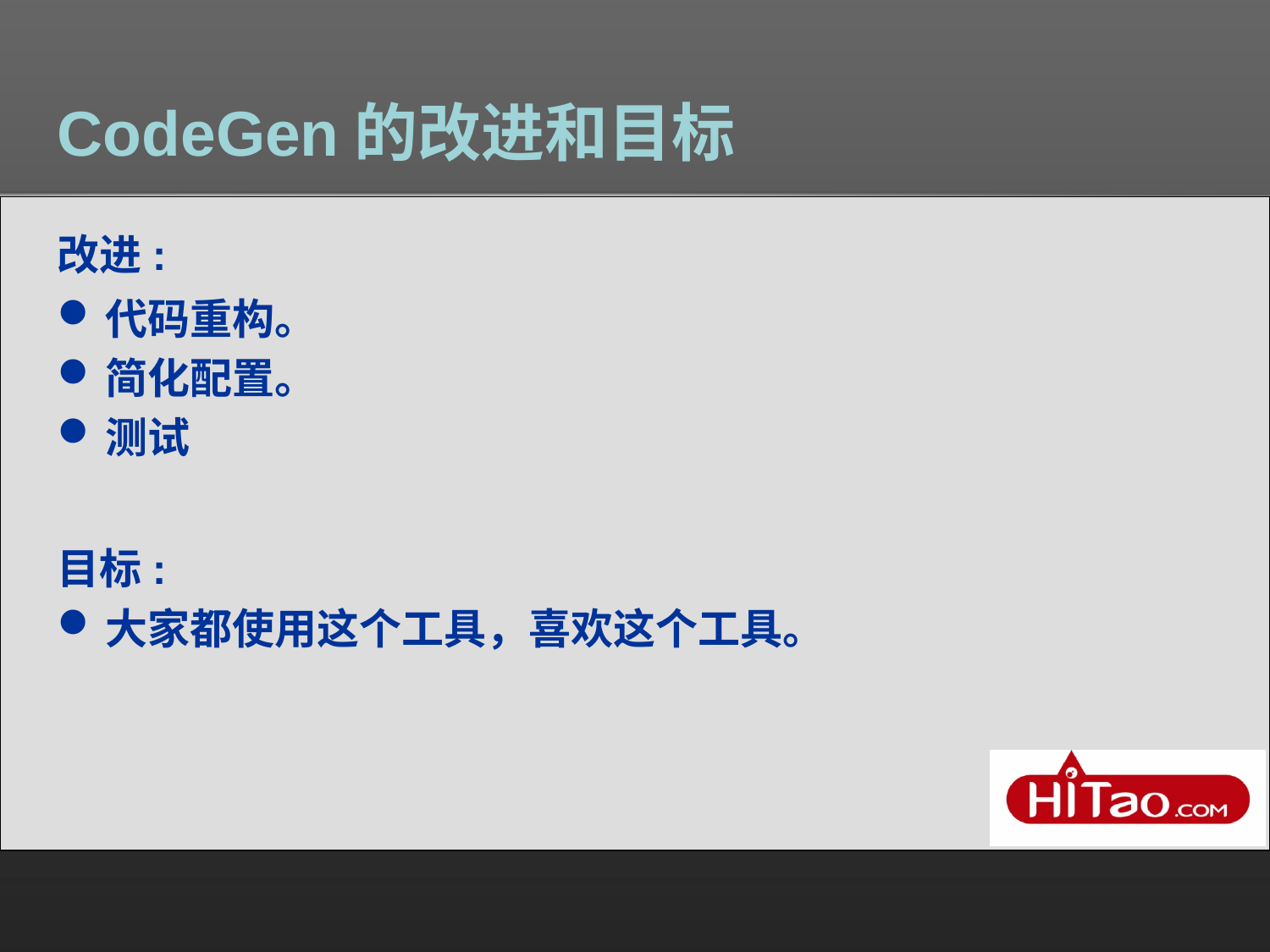

CodeGen的改进和目标
改进:
代码重构。
简化配置。
测试
目标:
大家都使用这个工具，喜欢这个工具。